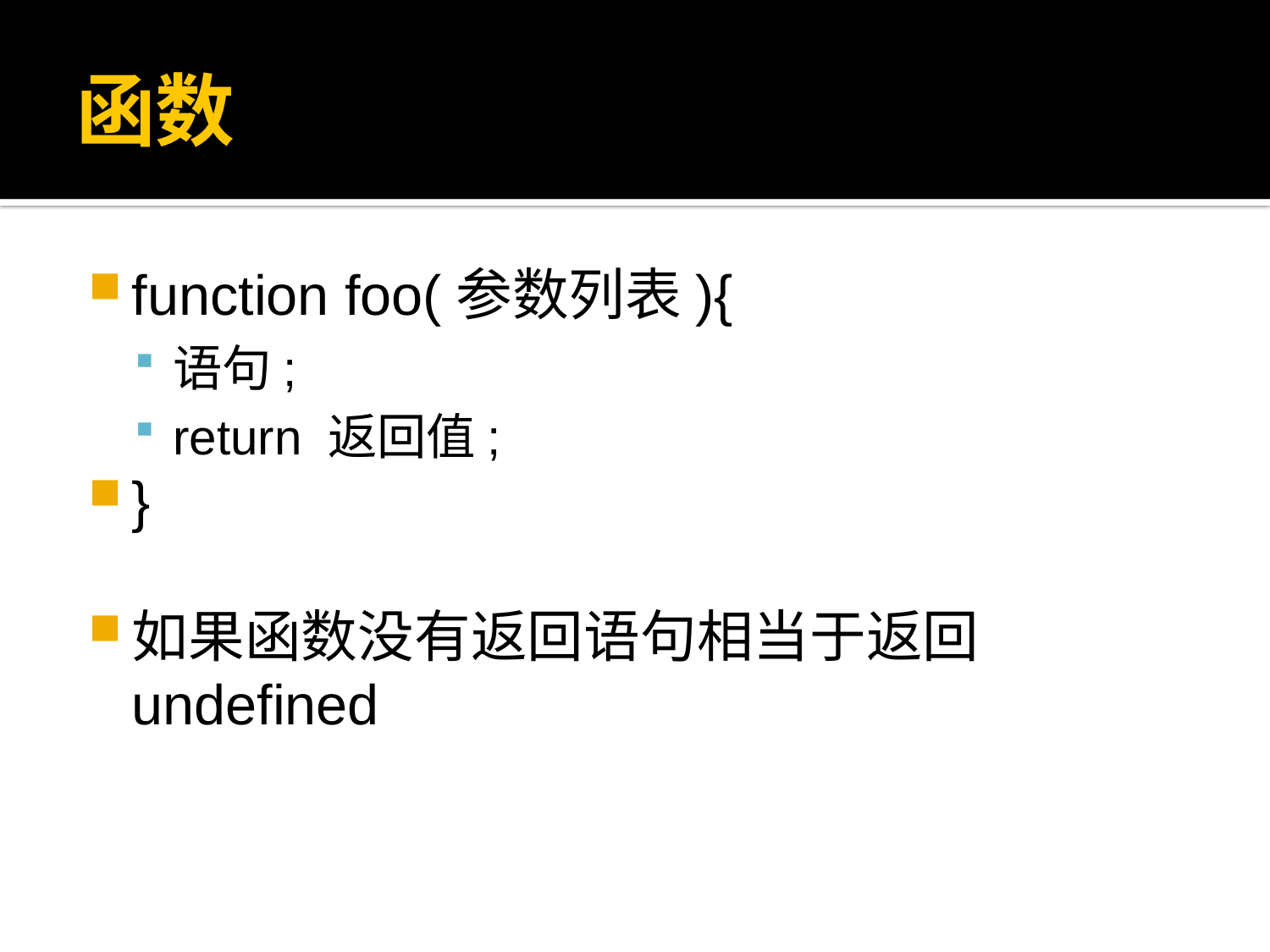

# 函数
function foo(参数列表){
语句;
return 返回值;
}

如果函数没有返回语句相当于返回undefined